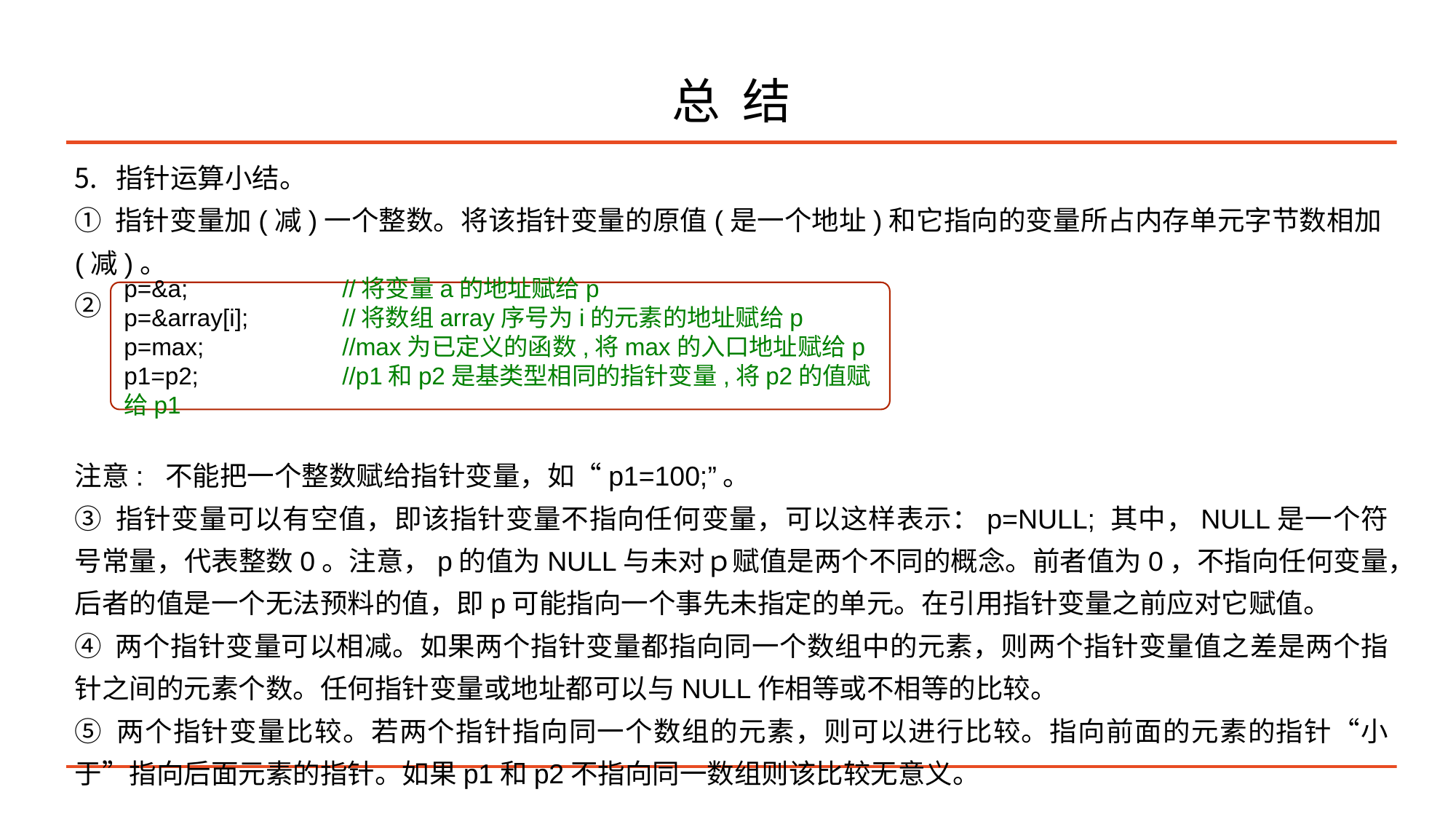

# 总  结
指针运算小结。
① 指针变量加(减)一个整数。将该指针变量的原值(是一个地址)和它指向的变量所占内存单元字节数相加(减)。
② 对指针变量赋值。将一个变量地址赋给一个指针变量。

注意:  不能把一个整数赋给指针变量，如“p1=100;”。
③ 指针变量可以有空值，即该指针变量不指向任何变量，可以这样表示：p=NULL; 其中，NULL是一个符号常量，代表整数0。注意，p的值为NULL与未对ｐ赋值是两个不同的概念。前者值为0，不指向任何变量，后者的值是一个无法预料的值，即p可能指向一个事先未指定的单元。在引用指针变量之前应对它赋值。
④ 两个指针变量可以相减。如果两个指针变量都指向同一个数组中的元素，则两个指针变量值之差是两个指针之间的元素个数。任何指针变量或地址都可以与NULL作相等或不相等的比较。
⑤ 两个指针变量比较。若两个指针指向同一个数组的元素，则可以进行比较。指向前面的元素的指针“小于”指向后面元素的指针。如果p1和p2不指向同一数组则该比较无意义。
p=&a;		//将变量a的地址赋给p
p=&array[i]; 	//将数组array序号为i的元素的地址赋给p
p=max;		//max为已定义的函数,将max的入口地址赋给p
p1=p2;		//p1和p2是基类型相同的指针变量,将p2的值赋给p1